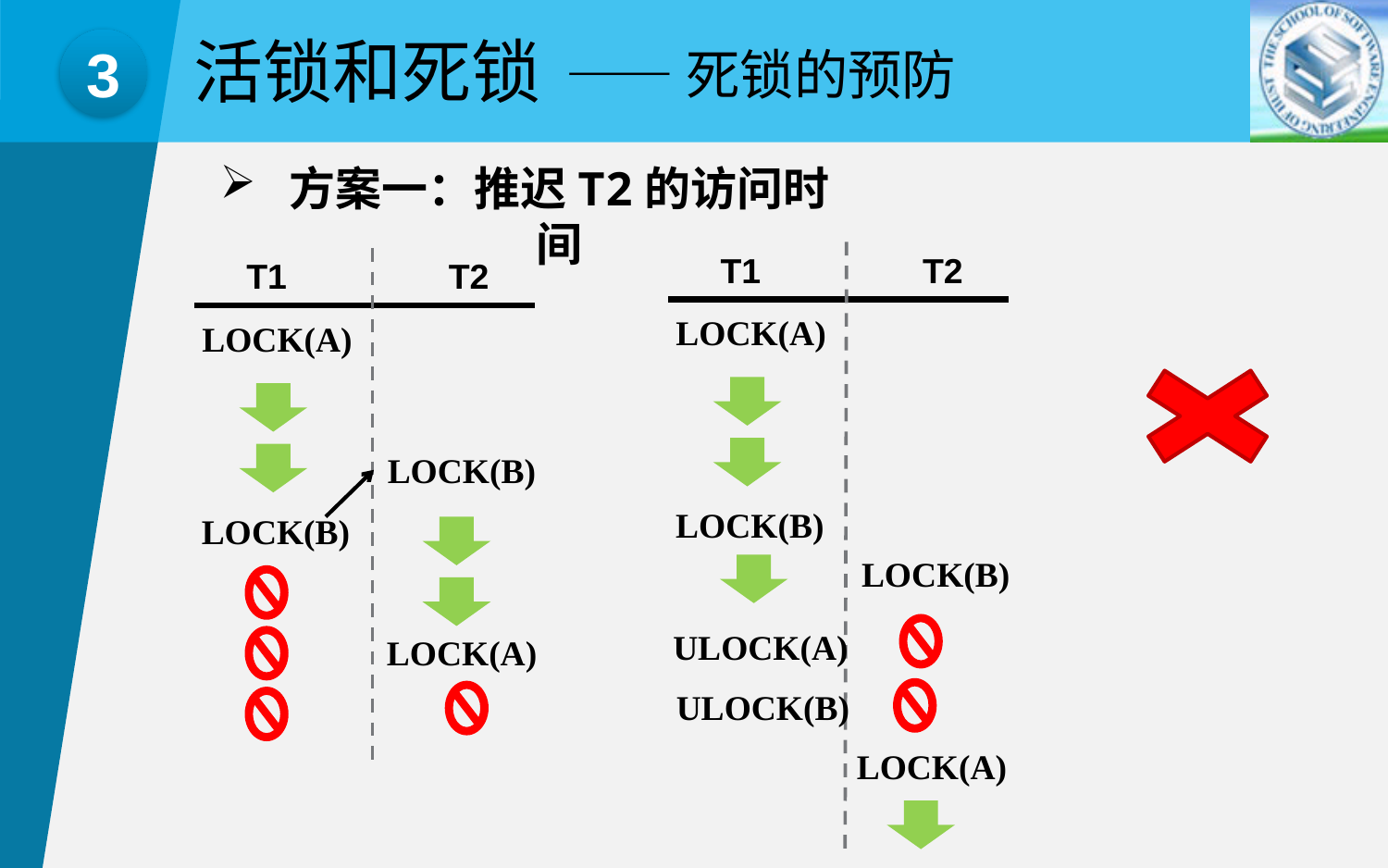

活锁和死锁
——死锁的预防
3
方案一：推迟T2的访问时间
T1
T2
T1
T2
LOCK(A)

LOCK(B)

LOCK(A)

LOCK(B)

LOCK(A)

LOCK(B)
LOCK(B)

ULOCK(A)
 ULOCK(B)
LOCK(A)